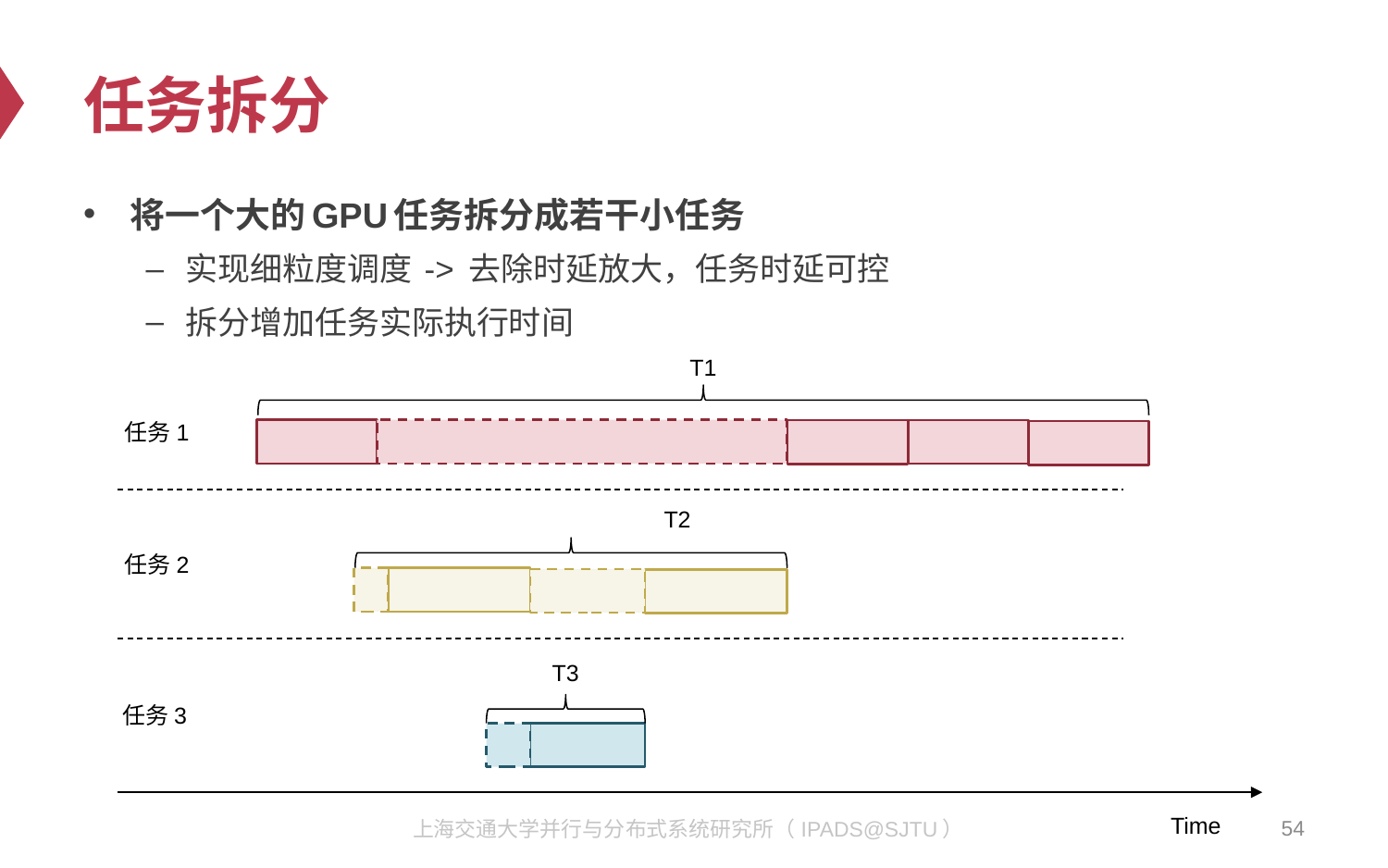

# 任务拆分
将一个大的GPU任务拆分成若干小任务
实现细粒度调度 -> 去除时延放大，任务时延可控
拆分增加任务实际执行时间

T1
任务1

T2
任务2

T3
任务3

54
Time
上海交通大学并行与分布式系统研究所（IPADS@SJTU）